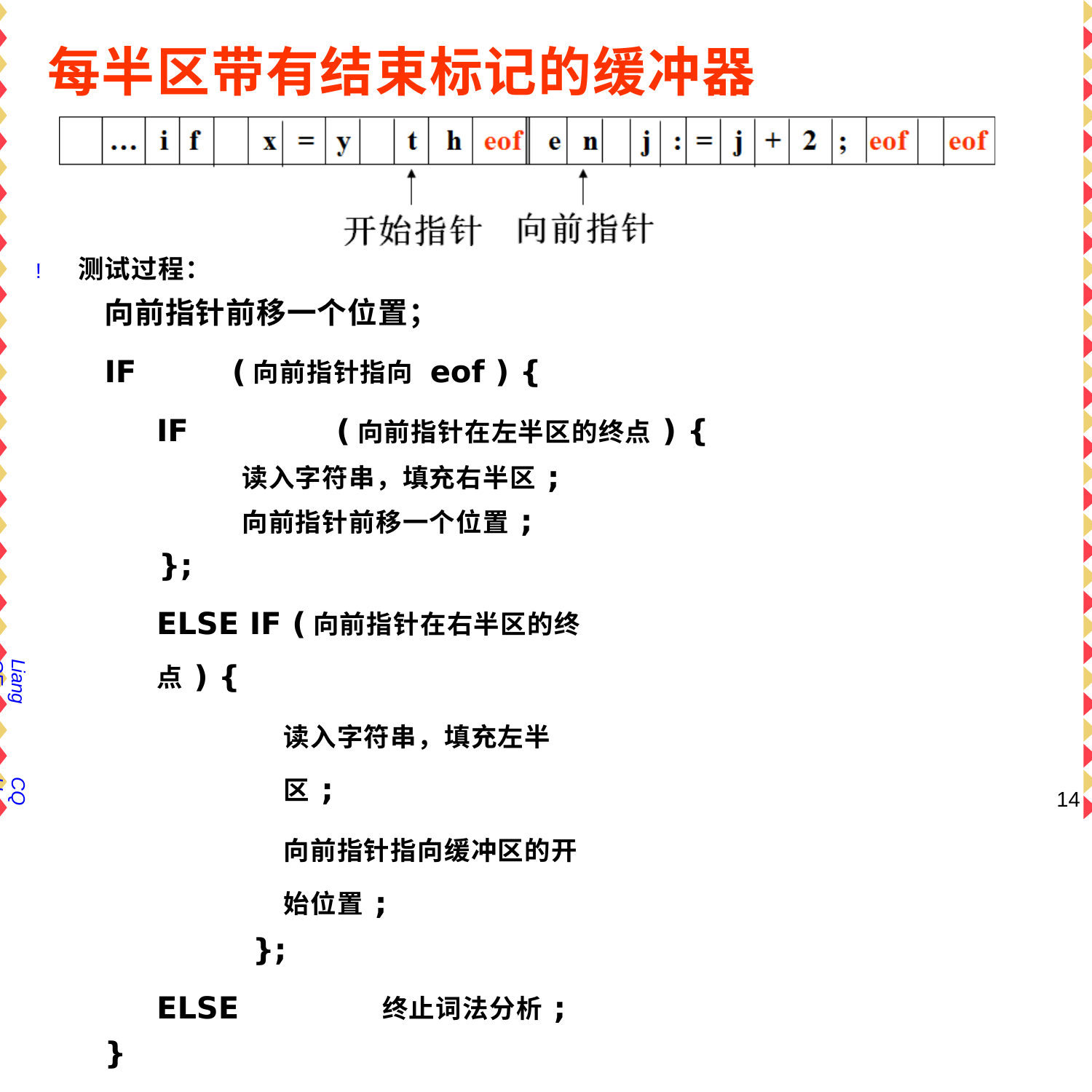

# 每半区带有结束标记的缓冲器

!	测试过程：
向前指针前移一个位置；
IF	(向前指针指向 eof ) {
IF	(向前指针在左半区的终点) {
读入字符串，填充右半区; 向前指针前移一个位置;
};
ELSE IF (向前指针在右半区的终点) {
读入字符串，填充左半区;
向前指针指向缓冲区的开始位置;
};
ELSE	终止词法分析;
}
Liang GE
CQU
14